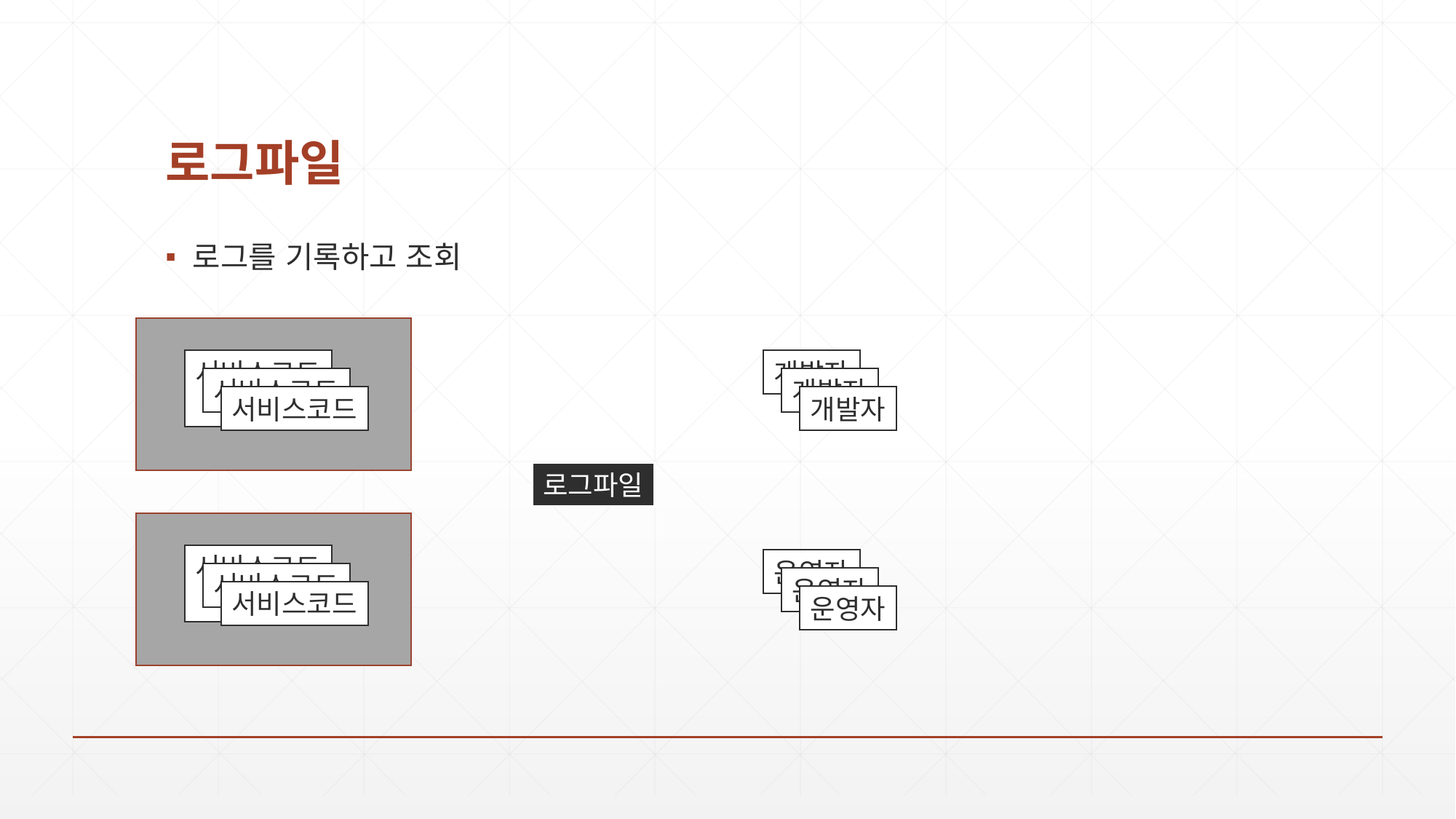

# 로그파일
로그를 기록하고 조회

서비스코드

개발자
서비스코드
개발자
서비스코드
개발자
로그파일

서비스코드

운영자
서비스코드
운영자
서비스코드
운영자